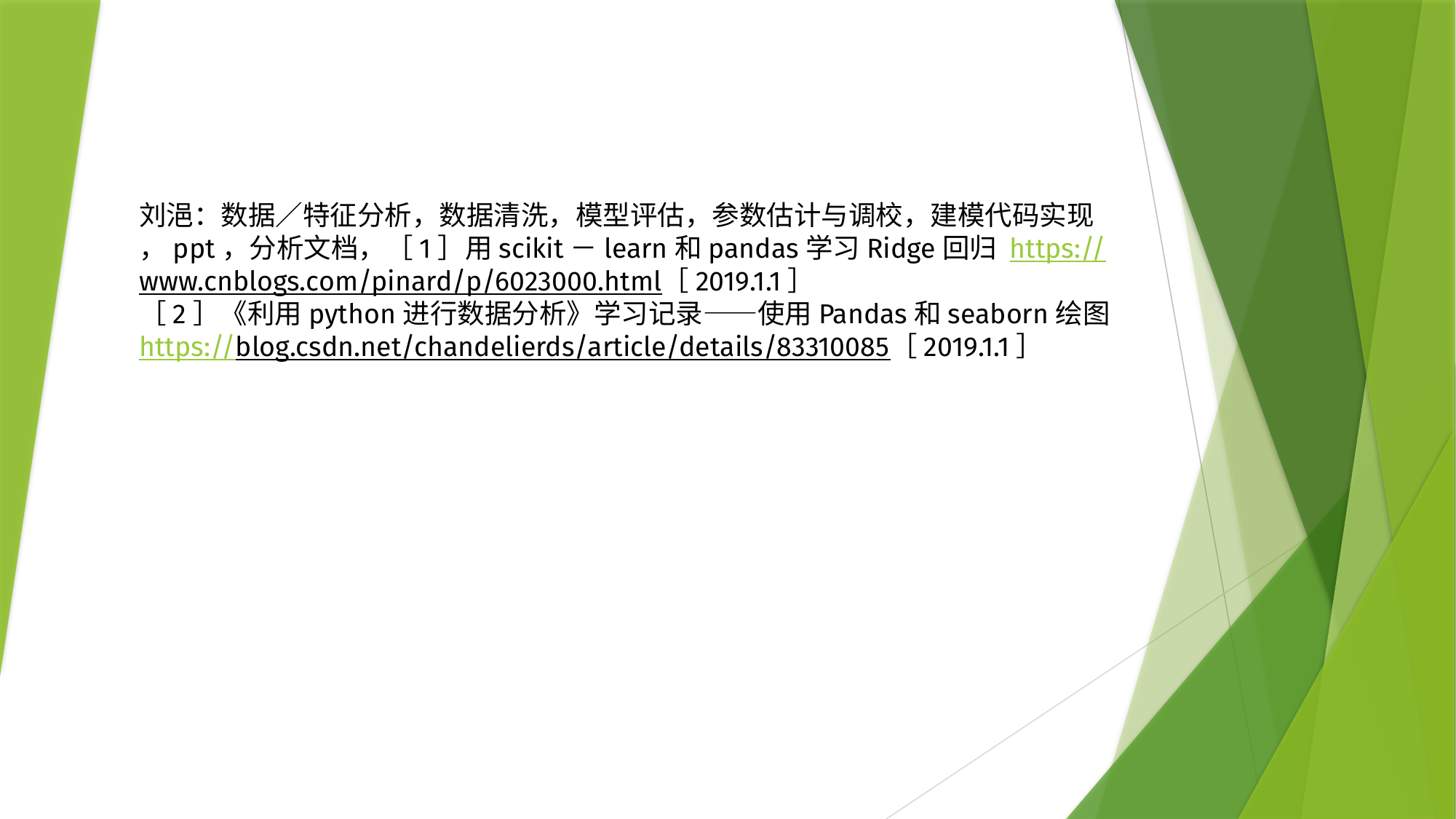

刘浥：数据／特征分析，数据清洗，模型评估，参数估计与调校，建模代码实现
，ppt，分析文档，［1］用scikit－learn和pandas学习Ridge回归 https://www.cnblogs.com/pinard/p/6023000.html［2019.1.1］
［2］《利用python进行数据分析》学习记录——使用Pandas和seaborn绘图
https://blog.csdn.net/chandelierds/article/details/83310085［2019.1.1］

#